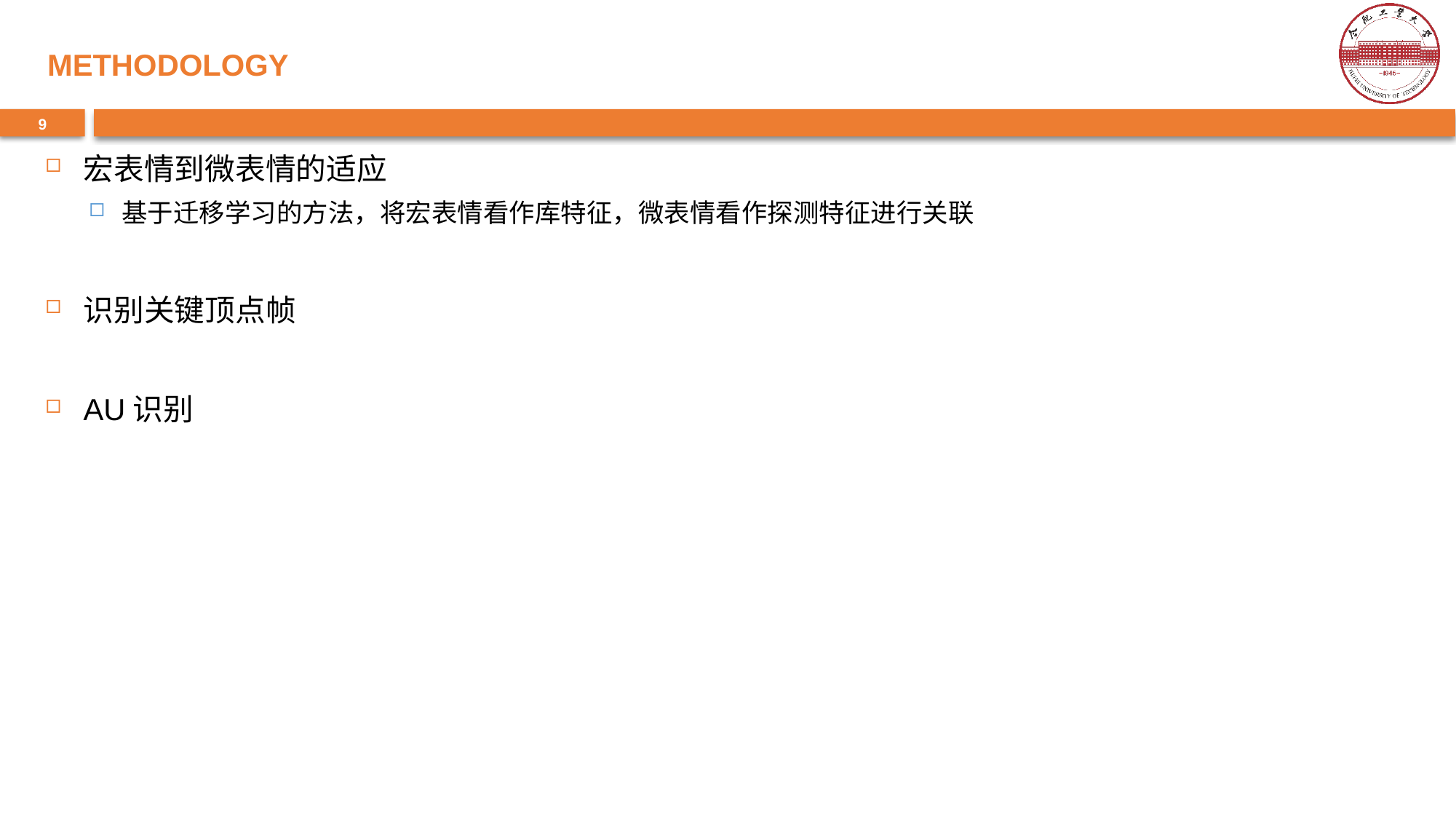

# METHODOLOGY
宏表情到微表情的适应
基于迁移学习的方法，将宏表情看作库特征，微表情看作探测特征进行关联

识别关键顶点帧

AU识别